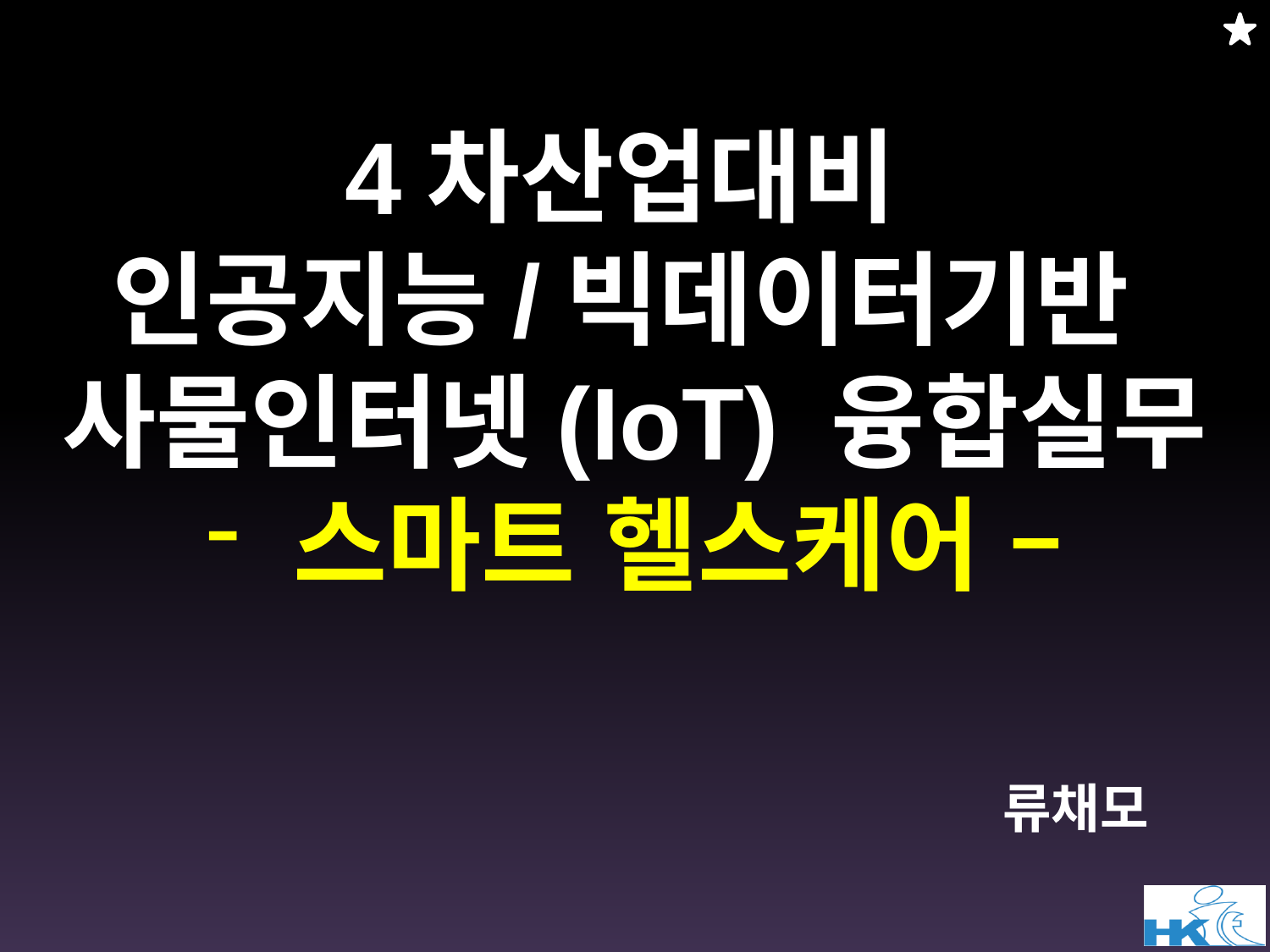

4차산업대비
인공지능/빅데이터기반
사물인터넷(IoT) 융합실무
 스마트 헬스케어 –

                              류채모